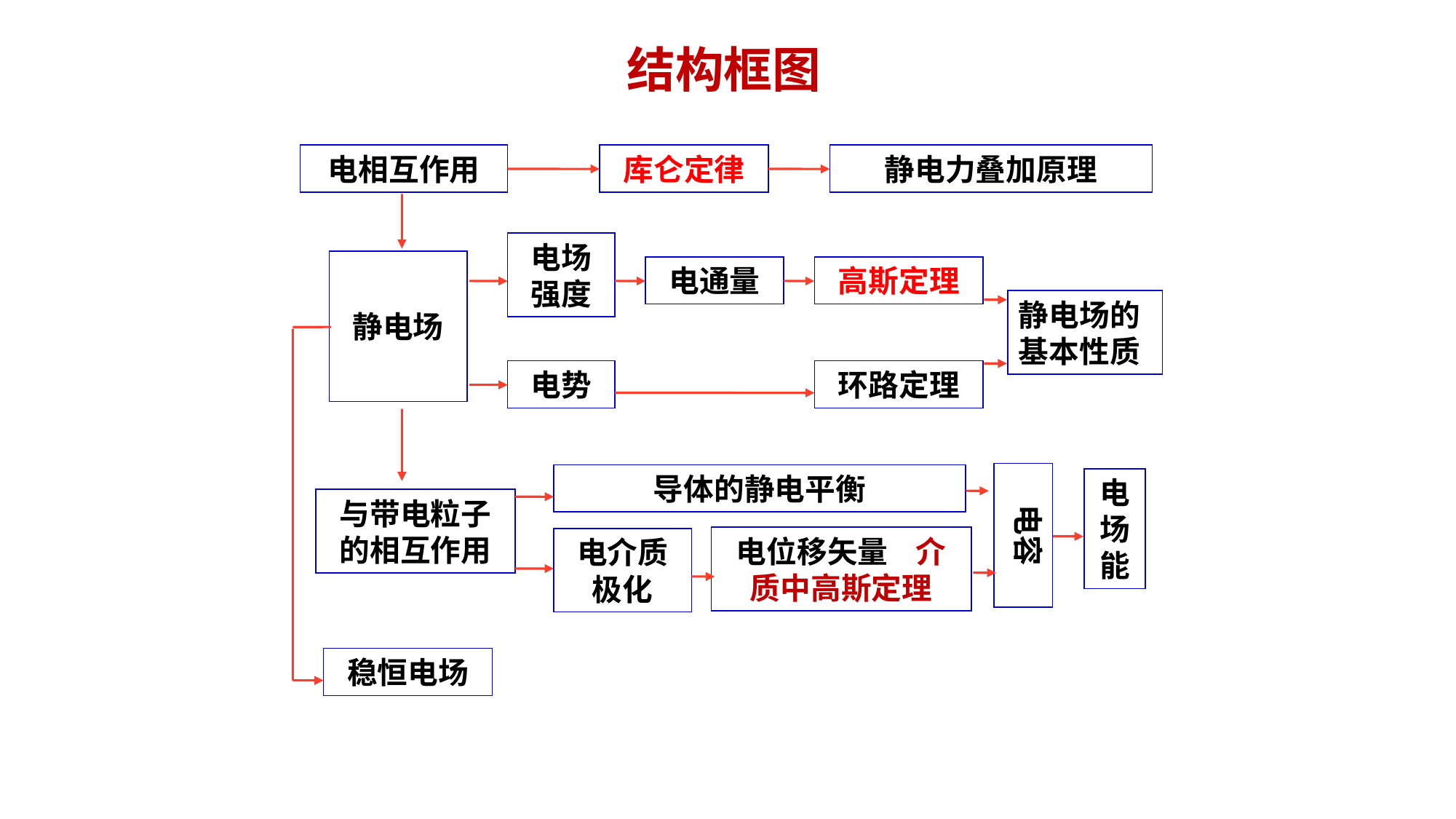

结构框图
电相互作用
库仑定律
静电力叠加原理

电场强度

静电场

电通量
高斯定理

静电场的基本性质

电势
环路定理

电容
导体的静电平衡
电场能
与带电粒子的相互作用

电位移矢量    介质中高斯定理
电介质极化

稳恒电场